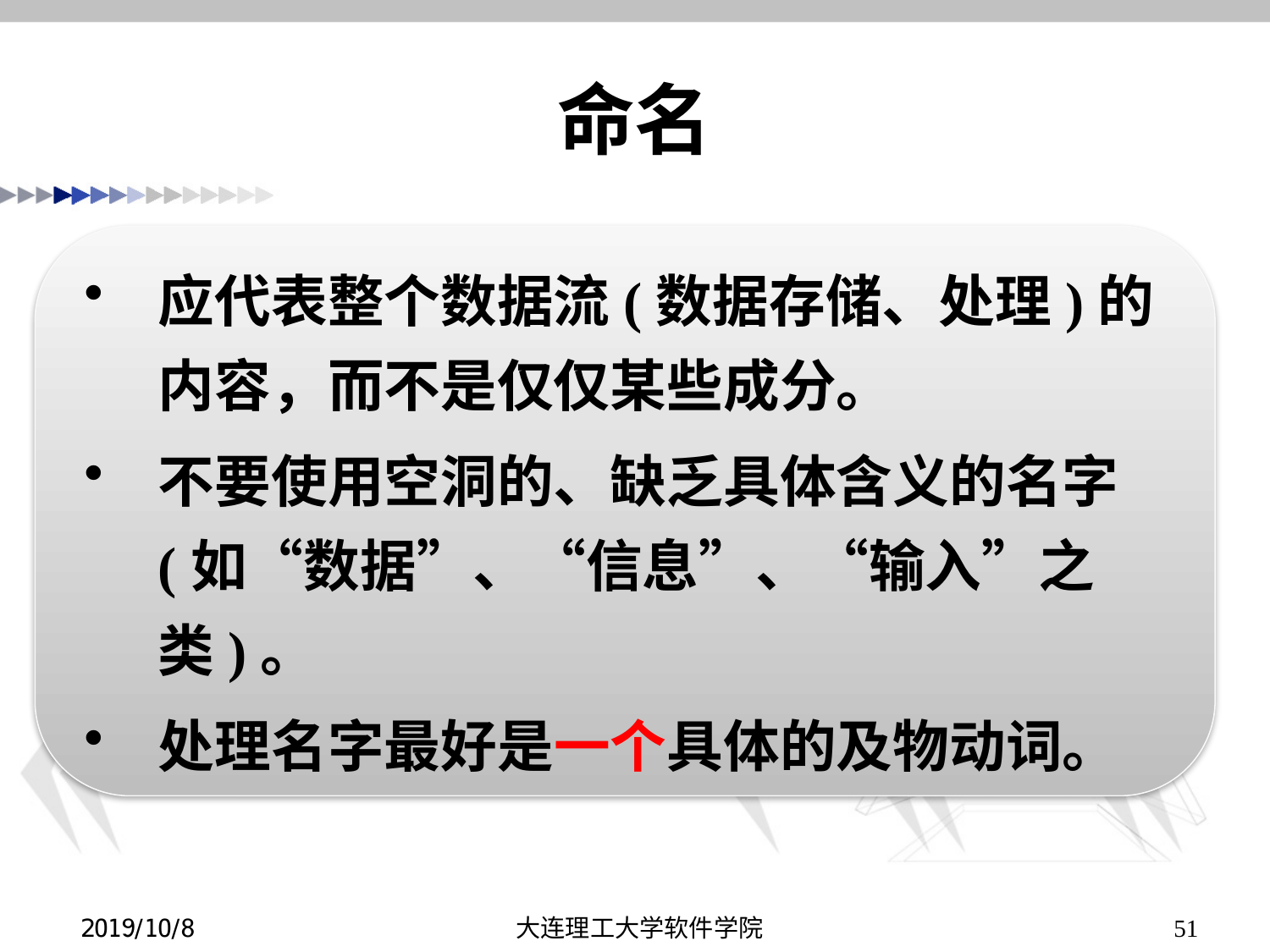

# 命名

应代表整个数据流(数据存储、处理)的内容，而不是仅仅某些成分。
不要使用空洞的、缺乏具体含义的名字(如“数据”、“信息”、“输入”之类)。
处理名字最好是一个具体的及物动词。
2019/10/8
大连理工大学软件学院
51